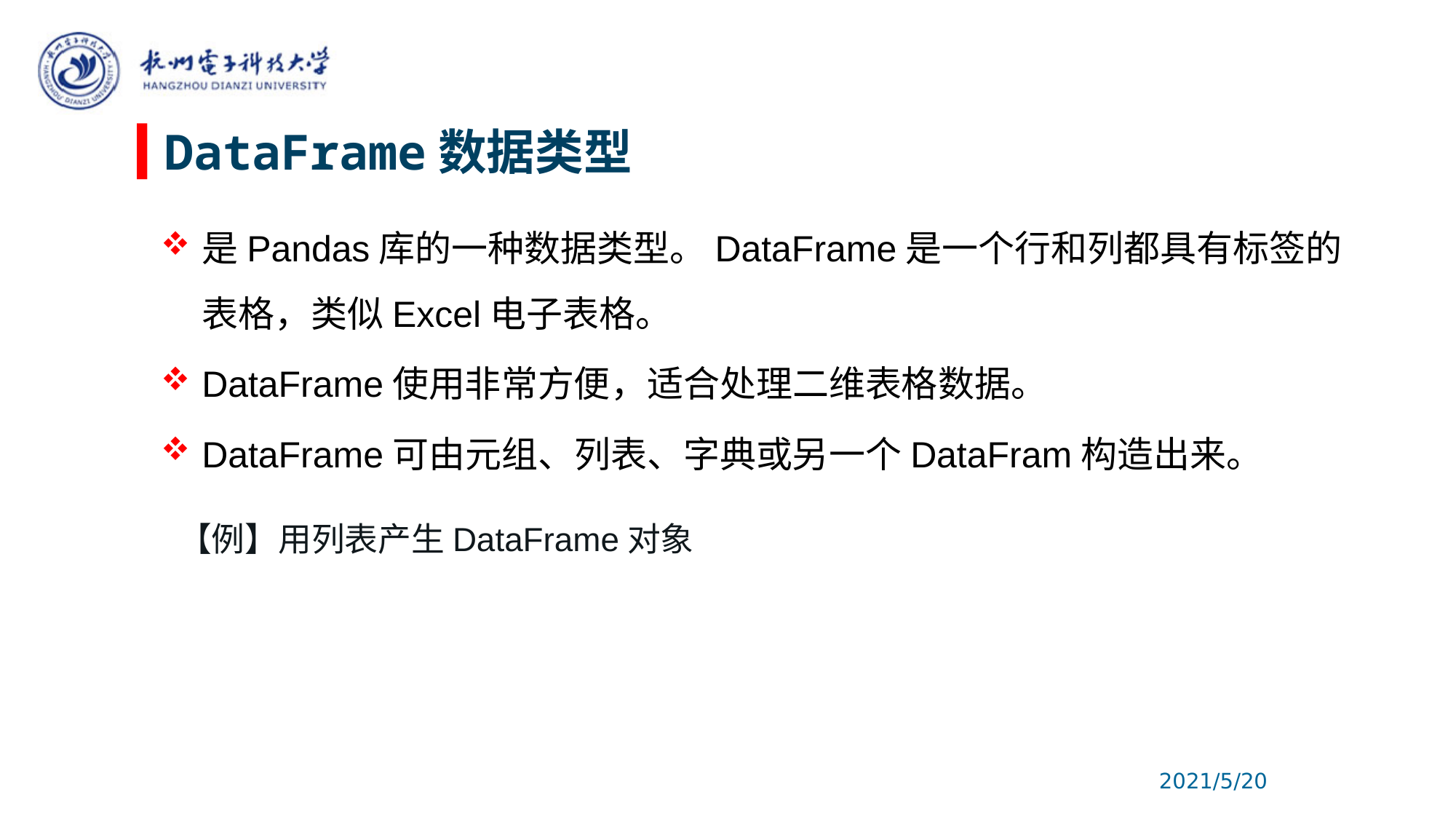

# DataFrame数据类型
是Pandas库的一种数据类型。DataFrame是一个行和列都具有标签的表格，类似Excel电子表格。
DataFrame使用非常方便，适合处理二维表格数据。
DataFrame可由元组、列表、字典或另一个DataFram构造出来。
【例】用列表产生DataFrame对象